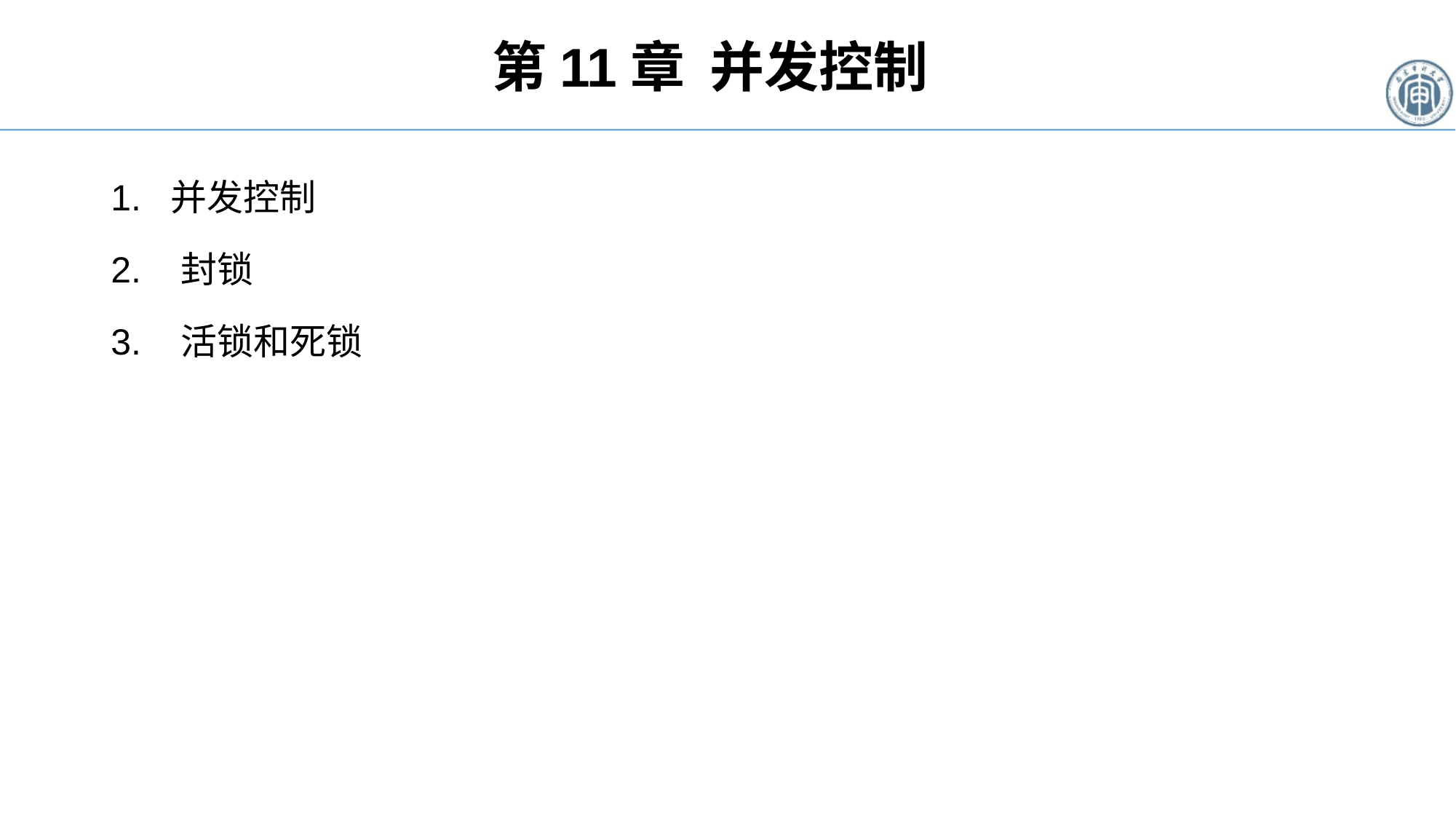

# 第11章  并发控制
1.  并发控制
2.   封锁
3.   活锁和死锁